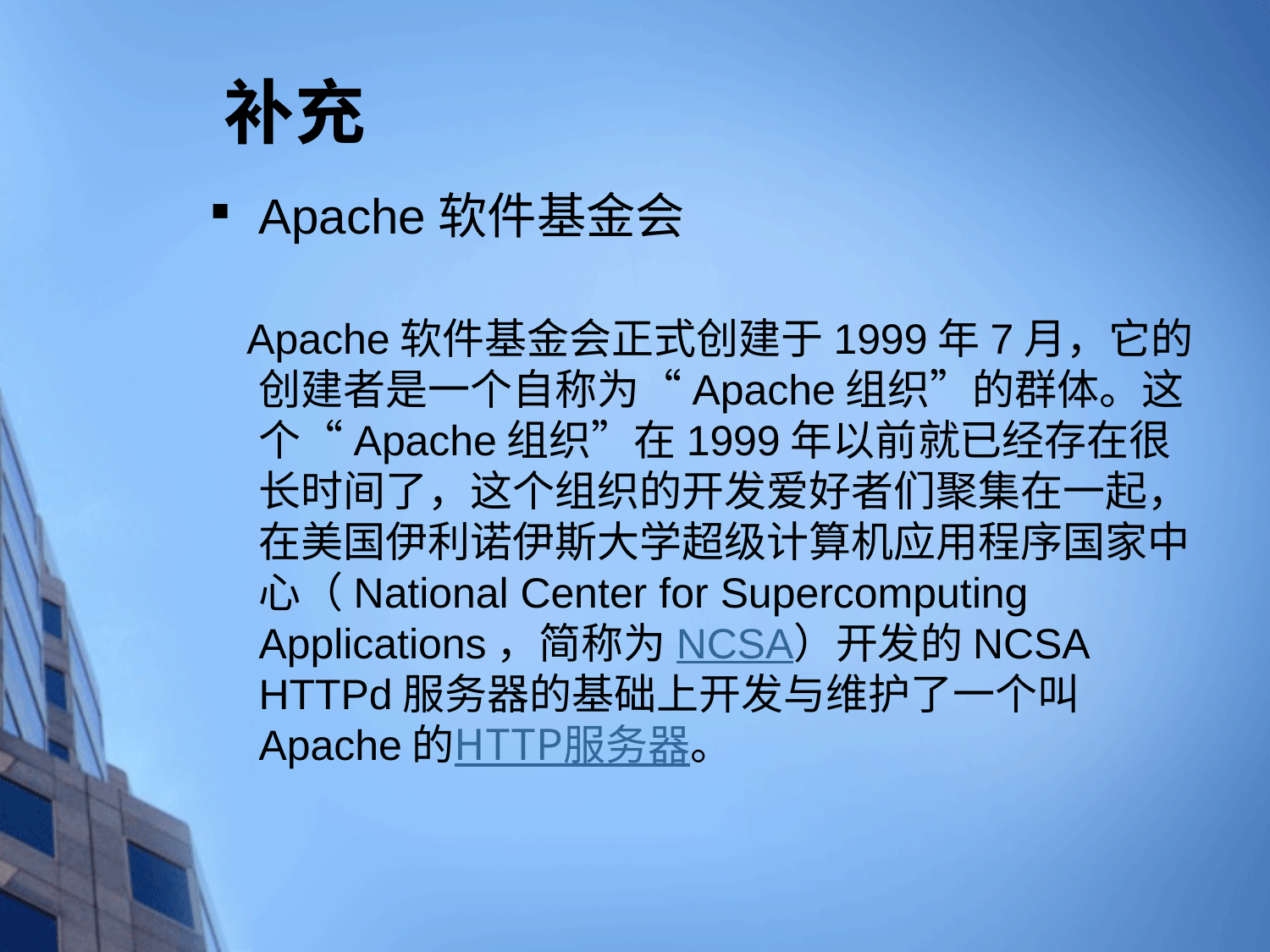

# 补充
Apache软件基金会

   Apache软件基金会正式创建于1999年7月，它的创建者是一个自称为“Apache组织”的群体。这个“Apache组织”在1999年以前就已经存在很长时间了，这个组织的开发爱好者们聚集在一起，在美国伊利诺伊斯大学超级计算机应用程序国家中心（National Center for Supercomputing Applications，简称为NCSA）开发的NCSA HTTPd服务器的基础上开发与维护了一个叫Apache的HTTP服务器。